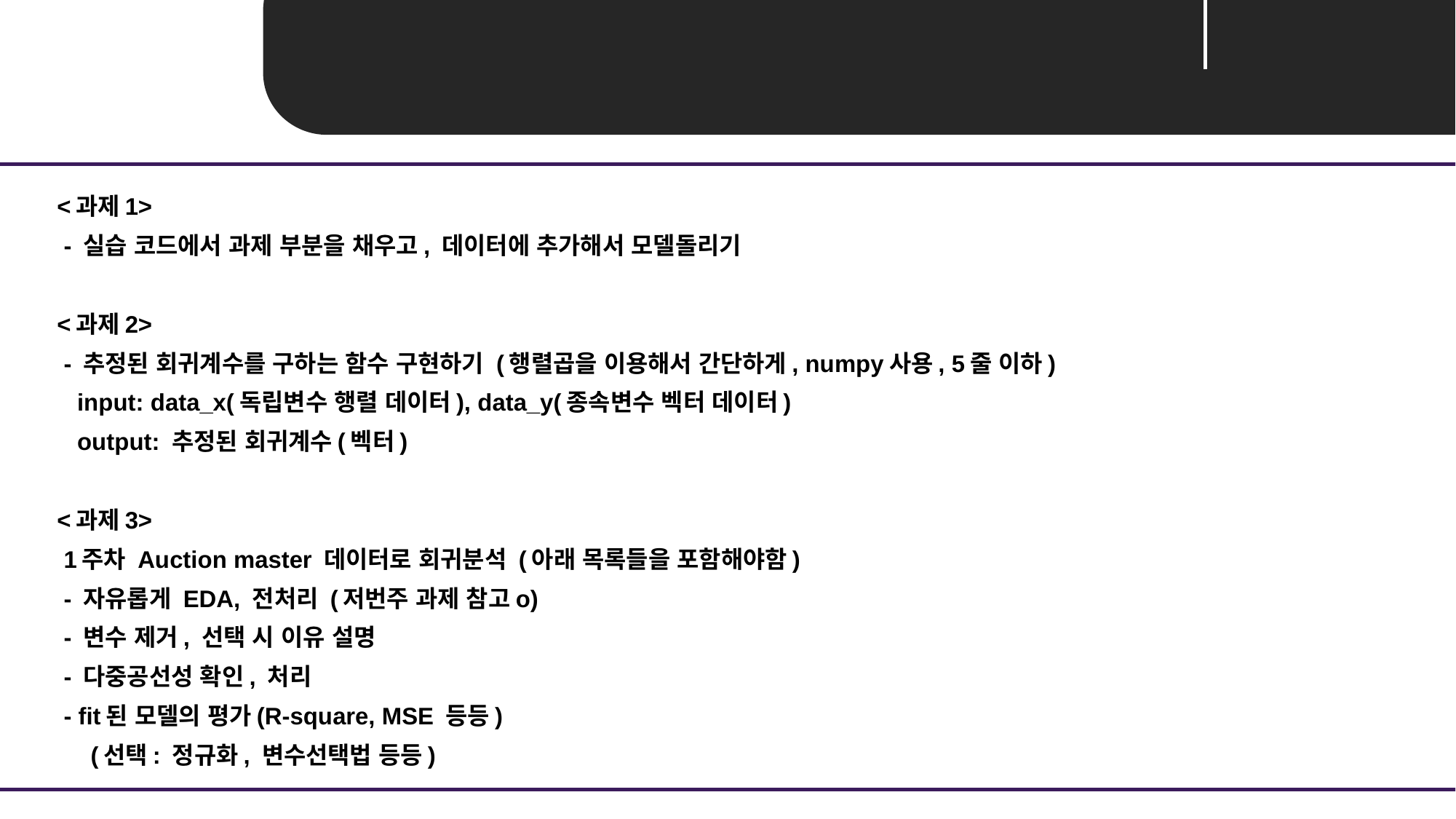

과제
<과제1>
 - 실습 코드에서 과제 부분을 채우고, 데이터에 추가해서 모델돌리기

<과제2>
 - 추정된 회귀계수를 구하는 함수 구현하기 (행렬곱을 이용해서 간단하게, numpy사용, 5줄 이하)
   input: data_x(독립변수 행렬 데이터), data_y(종속변수 벡터 데이터)
   output: 추정된 회귀계수(벡터)

<과제3>
 1주차 Auction master 데이터로 회귀분석 (아래 목록들을 포함해야함)
 - 자유롭게 EDA, 전처리 (저번주 과제 참고o)
 - 변수 제거, 선택 시 이유 설명
 - 다중공선성 확인, 처리
 - fit된 모델의 평가(R-square, MSE 등등)
     (선택: 정규화, 변수선택법 등등)